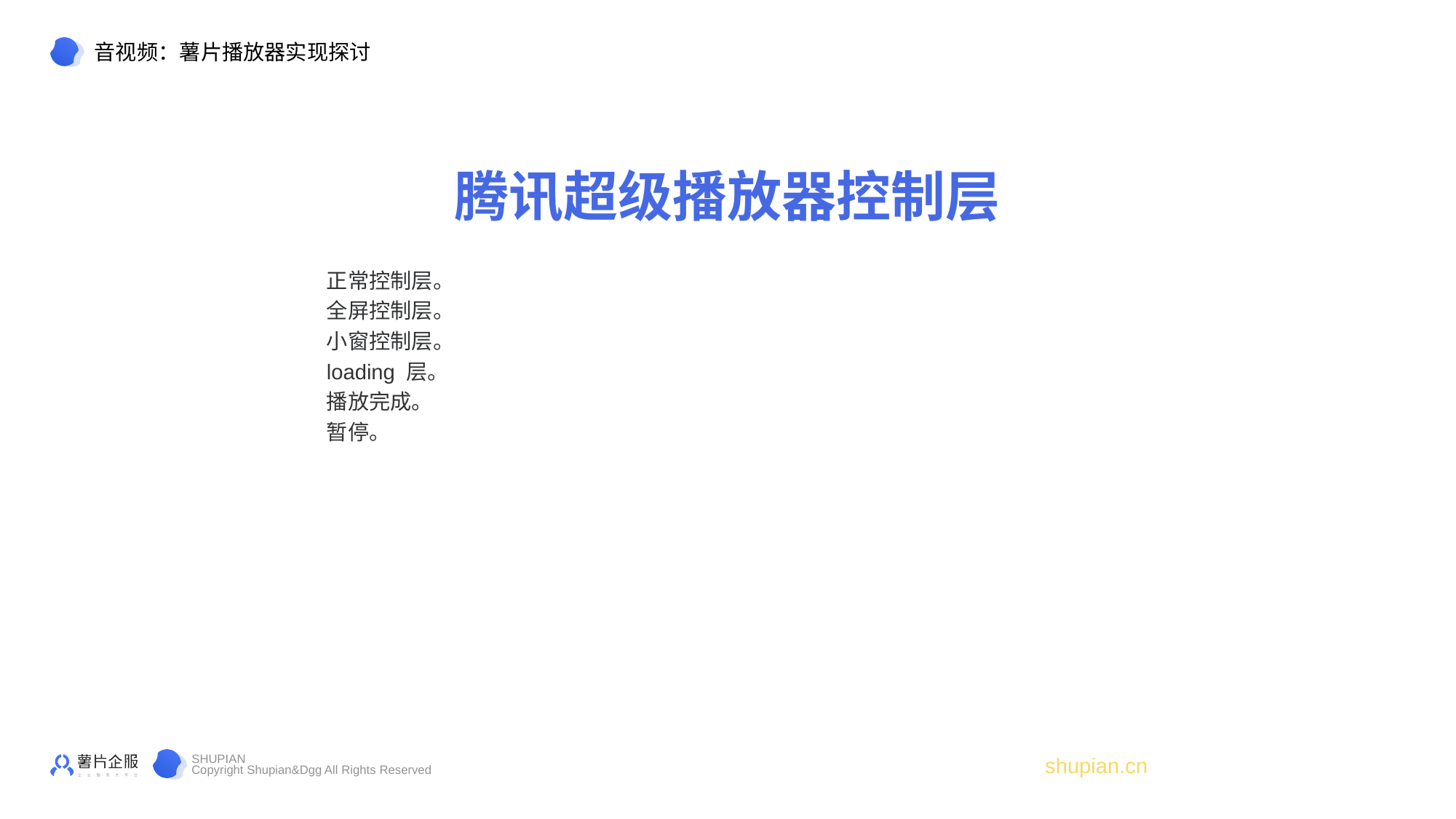

腾讯超级播放器控制层
正常控制层。
全屏控制层。
小窗控制层。
loading 层。
播放完成。
暂停。